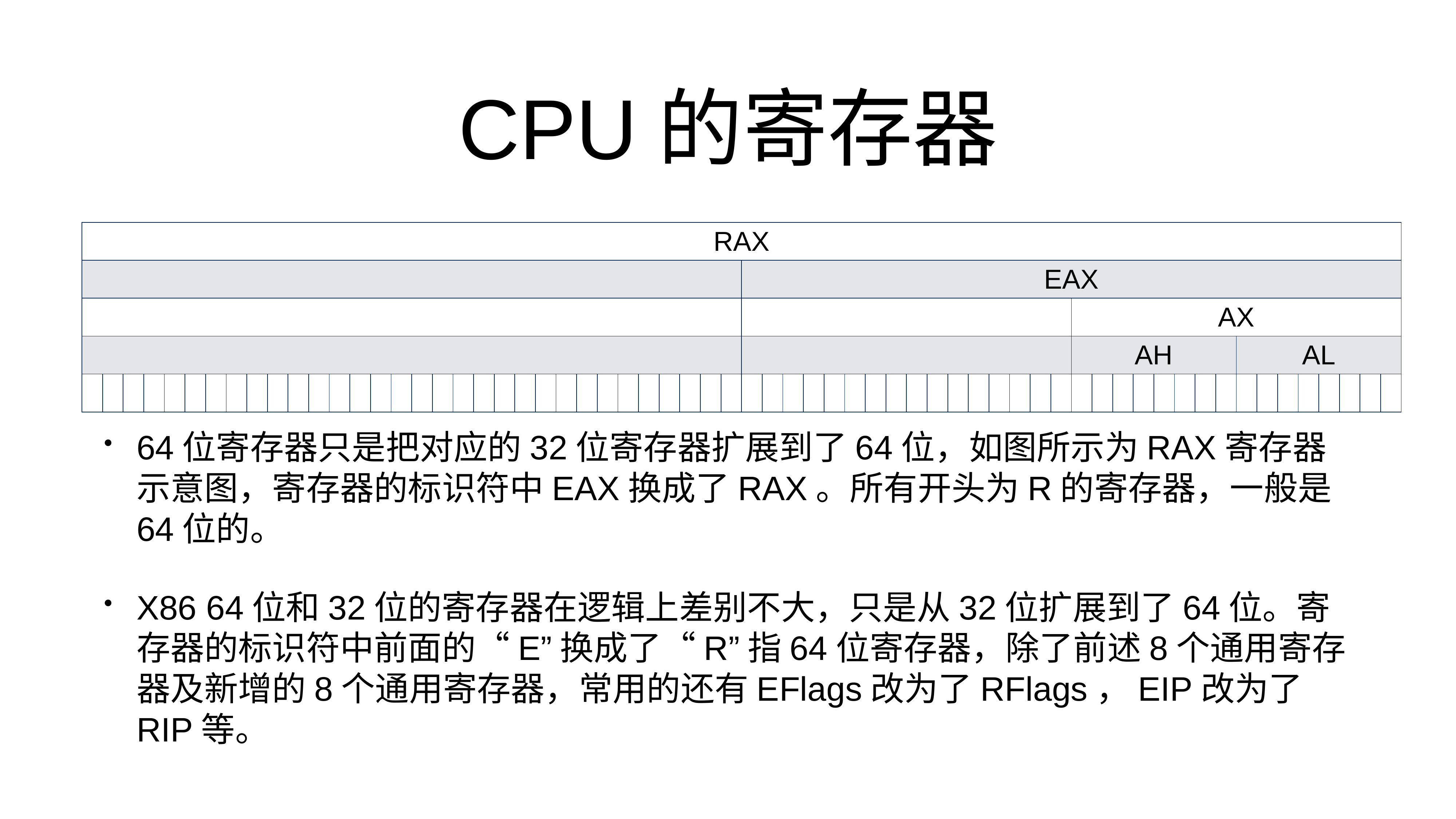

# CPU的寄存器
| RAX |  |  |  |  |  |  |  |  |  |  |  |  |  |  |  |  |  |  |  |  |  |  |  |  |  |  |  |  |  |  |  |  |  |  |  |  |  |  |  |  |  |  |  |  |  |  |  |  |  |  |  |  |  |  |  |  |  |  |  |  |  |  |  |
| --- | --- | --- | --- | --- | --- | --- | --- | --- | --- | --- | --- | --- | --- | --- | --- | --- | --- | --- | --- | --- | --- | --- | --- | --- | --- | --- | --- | --- | --- | --- | --- | --- | --- | --- | --- | --- | --- | --- | --- | --- | --- | --- | --- | --- | --- | --- | --- | --- | --- | --- | --- | --- | --- | --- | --- | --- | --- | --- | --- | --- | --- | --- | --- |
|  |  |  |  |  |  |  |  |  |  |  |  |  |  |  |  |  |  |  |  |  |  |  |  |  |  |  |  |  |  |  |  | EAX |  |  |  |  |  |  |  |  |  |  |  |  |  |  |  |  |  |  |  |  |  |  |  |  |  |  |  |  |  |  |  |
|  |  |  |  |  |  |  |  |  |  |  |  |  |  |  |  |  |  |  |  |  |  |  |  |  |  |  |  |  |  |  |  |  |  |  |  |  |  |  |  |  |  |  |  |  |  |  |  | AX |  |  |  |  |  |  |  |  |  |  |  |  |  |  |  |
|  |  |  |  |  |  |  |  |  |  |  |  |  |  |  |  |  |  |  |  |  |  |  |  |  |  |  |  |  |  |  |  |  |  |  |  |  |  |  |  |  |  |  |  |  |  |  |  | AH |  |  |  |  |  |  |  | AL |  |  |  |  |  |  |  |
|  |  |  |  |  |  |  |  |  |  |  |  |  |  |  |  |  |  |  |  |  |  |  |  |  |  |  |  |  |  |  |  |  |  |  |  |  |  |  |  |  |  |  |  |  |  |  |  |  |  |  |  |  |  |  |  |  |  |  |  |  |  |  |  |
64位寄存器只是把对应的32位寄存器扩展到了64位，如图所示为RAX寄存器示意图，寄存器的标识符中EAX换成了RAX。所有开头为R的寄存器，一般是64位的。
X86 64位和32位的寄存器在逻辑上差别不大，只是从32位扩展到了64位。寄存器的标识符中前面的“E”换成了“R”指64位寄存器，除了前述8个通用寄存器及新增的8个通用寄存器，常用的还有EFlags改为了RFlags，EIP改为了RIP等。